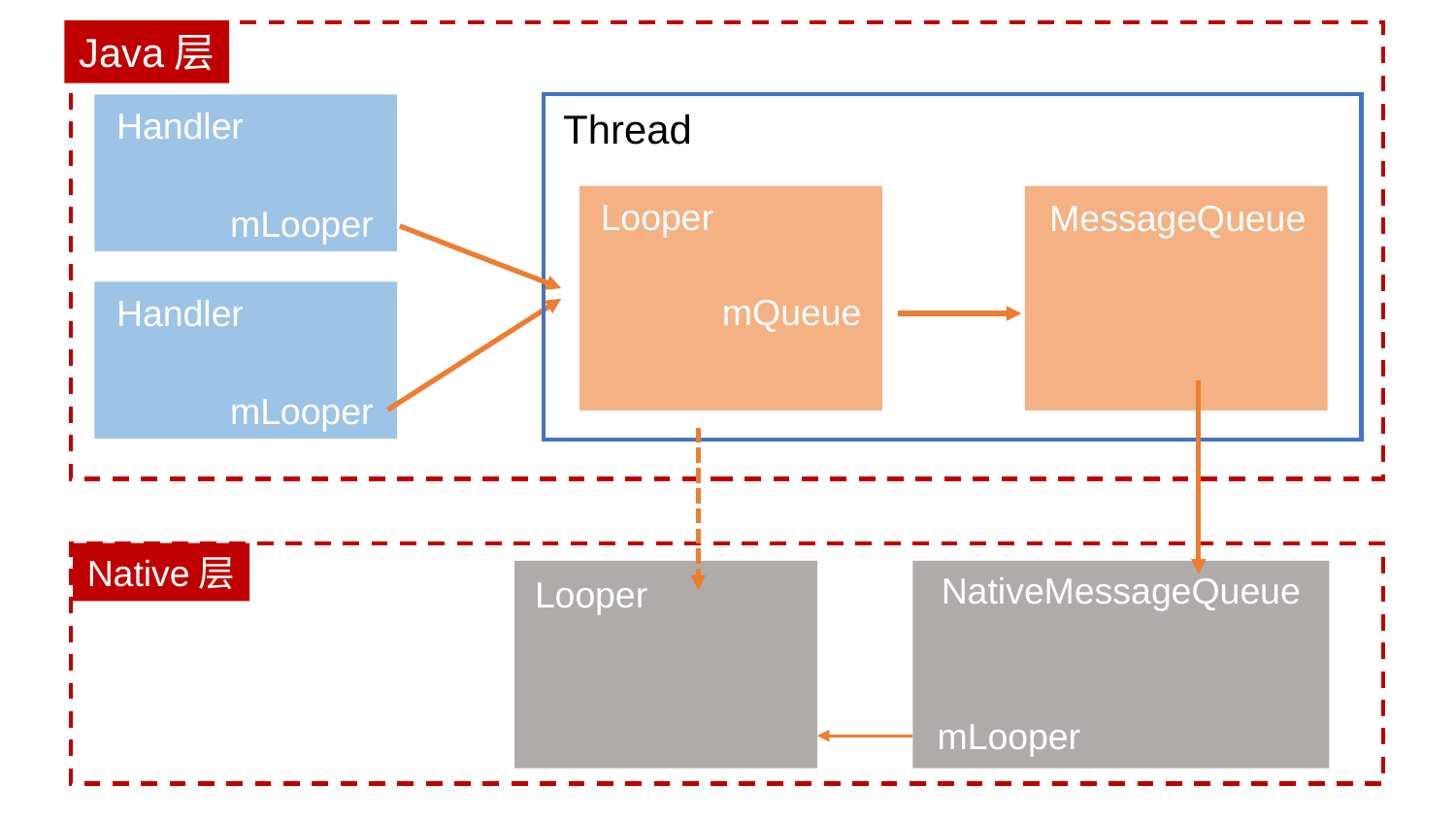

Java层

Handler
Thread

Looper
MessageQueue
mLooper

mQueue
Handler
mLooper
Native层

NativeMessageQueue
Looper
mLooper